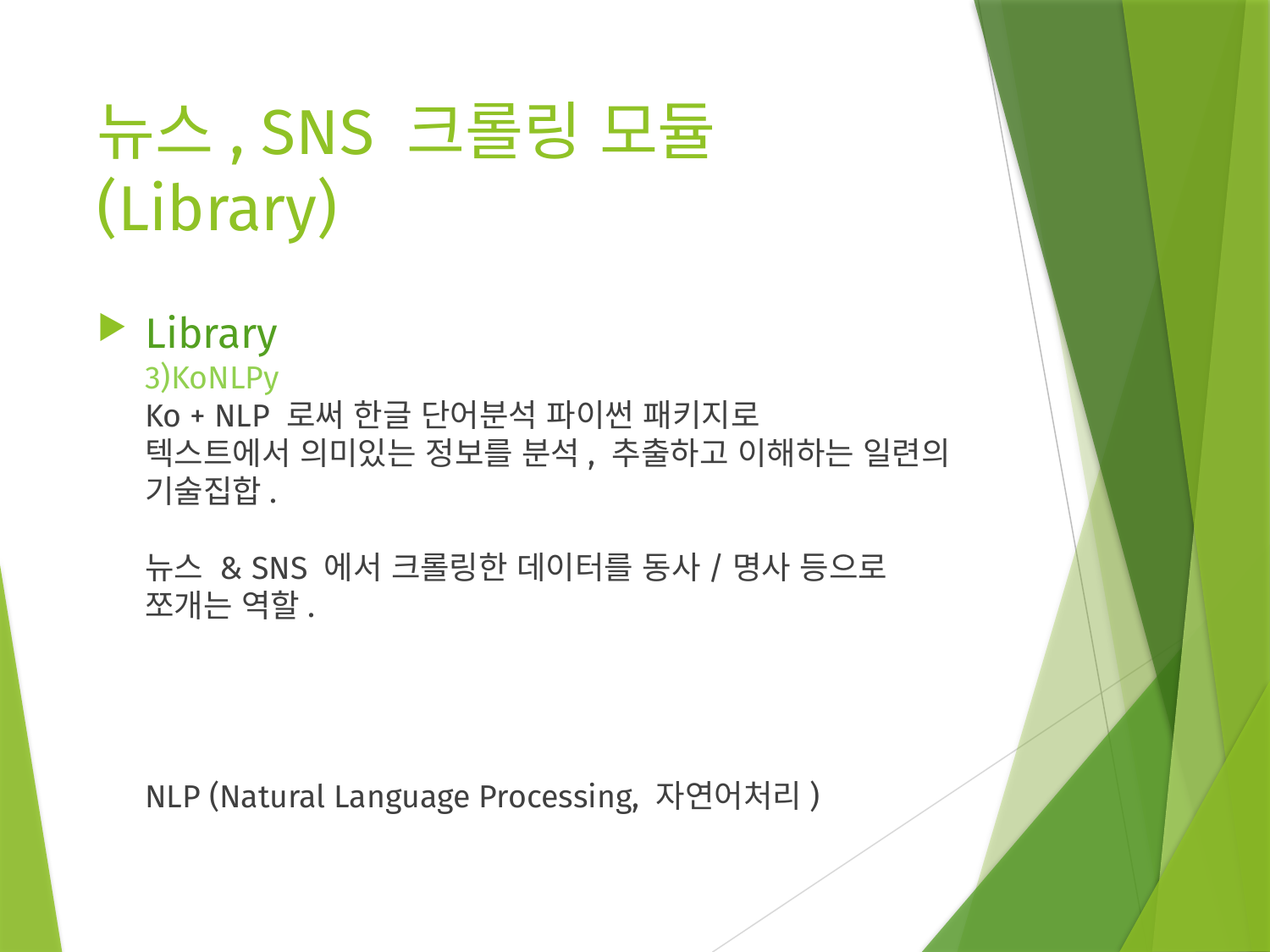

# 뉴스, SNS 크롤링 모듈(Library)
Library
3)KoNLPy
Ko + NLP 로써 한글 단어분석 파이썬 패키지로
텍스트에서 의미있는 정보를 분석, 추출하고 이해하는 일련의 기술집합.
뉴스 & SNS 에서 크롤링한 데이터를 동사/명사 등으로 쪼개는 역할.
NLP (Natural Language Processing, 자연어처리)